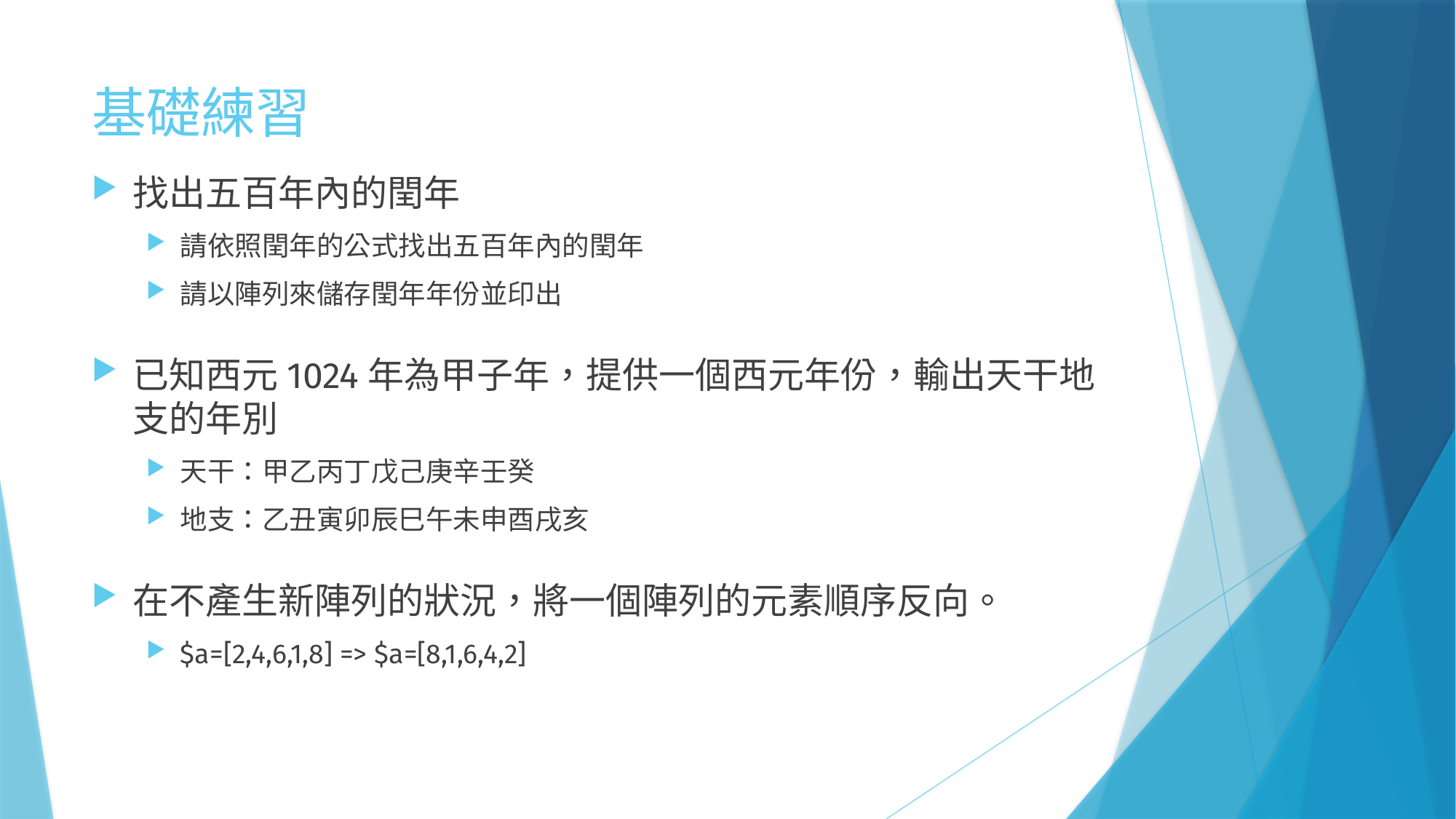

# 基礎練習
找出五百年內的閏年
請依照閏年的公式找出五百年內的閏年
請以陣列來儲存閏年年份並印出
已知西元1024年為甲子年，提供一個西元年份，輸出天干地支的年別
天干：甲乙丙丁戊己庚辛壬癸
地支：乙丑寅卯辰巳午未申酉戌亥
在不產生新陣列的狀況，將一個陣列的元素順序反向。
$a=[2,4,6,1,8] => $a=[8,1,6,4,2]